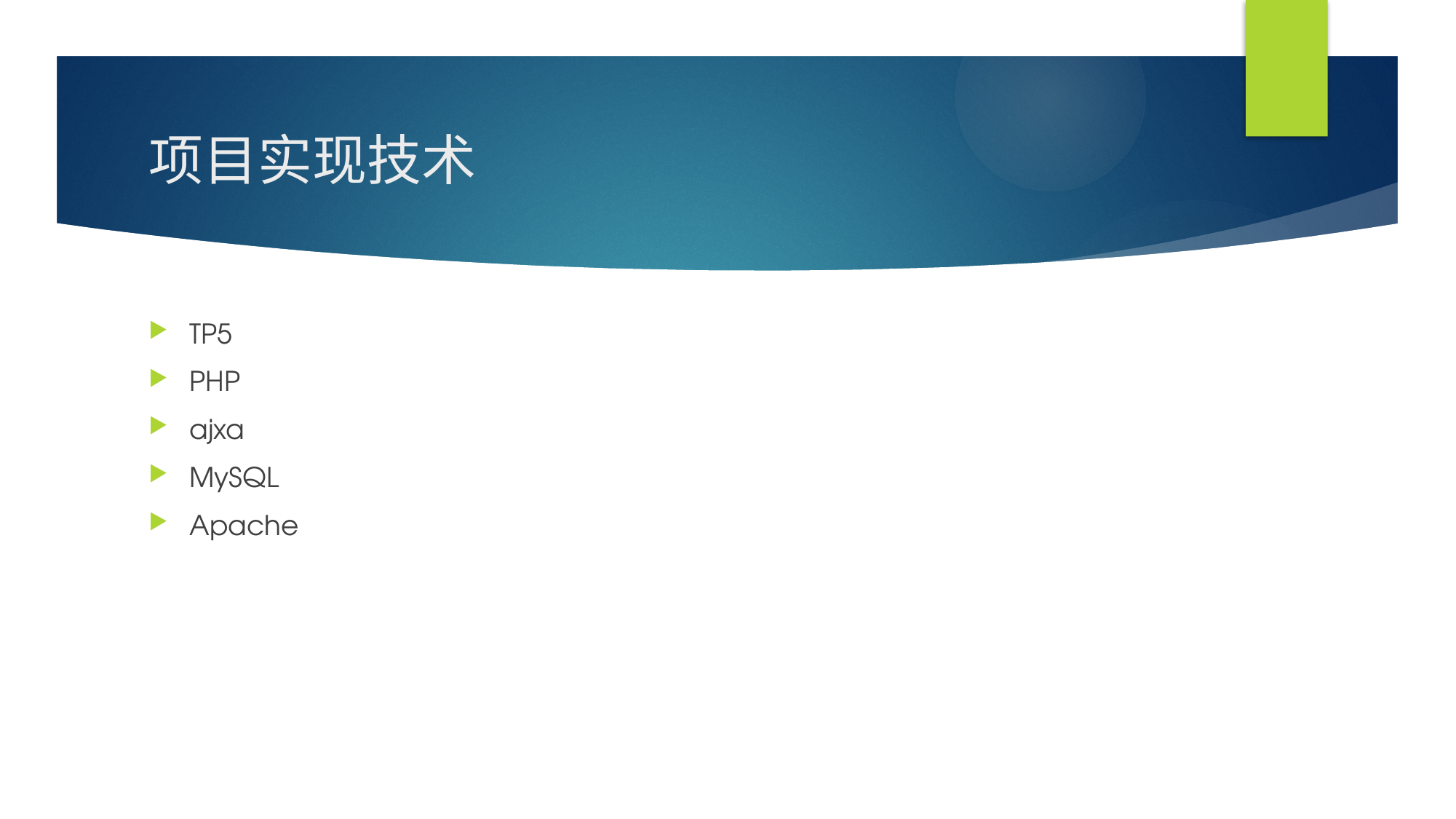

# 项目实现技术
TP5
PHP
ajxa
MySQL
Apache